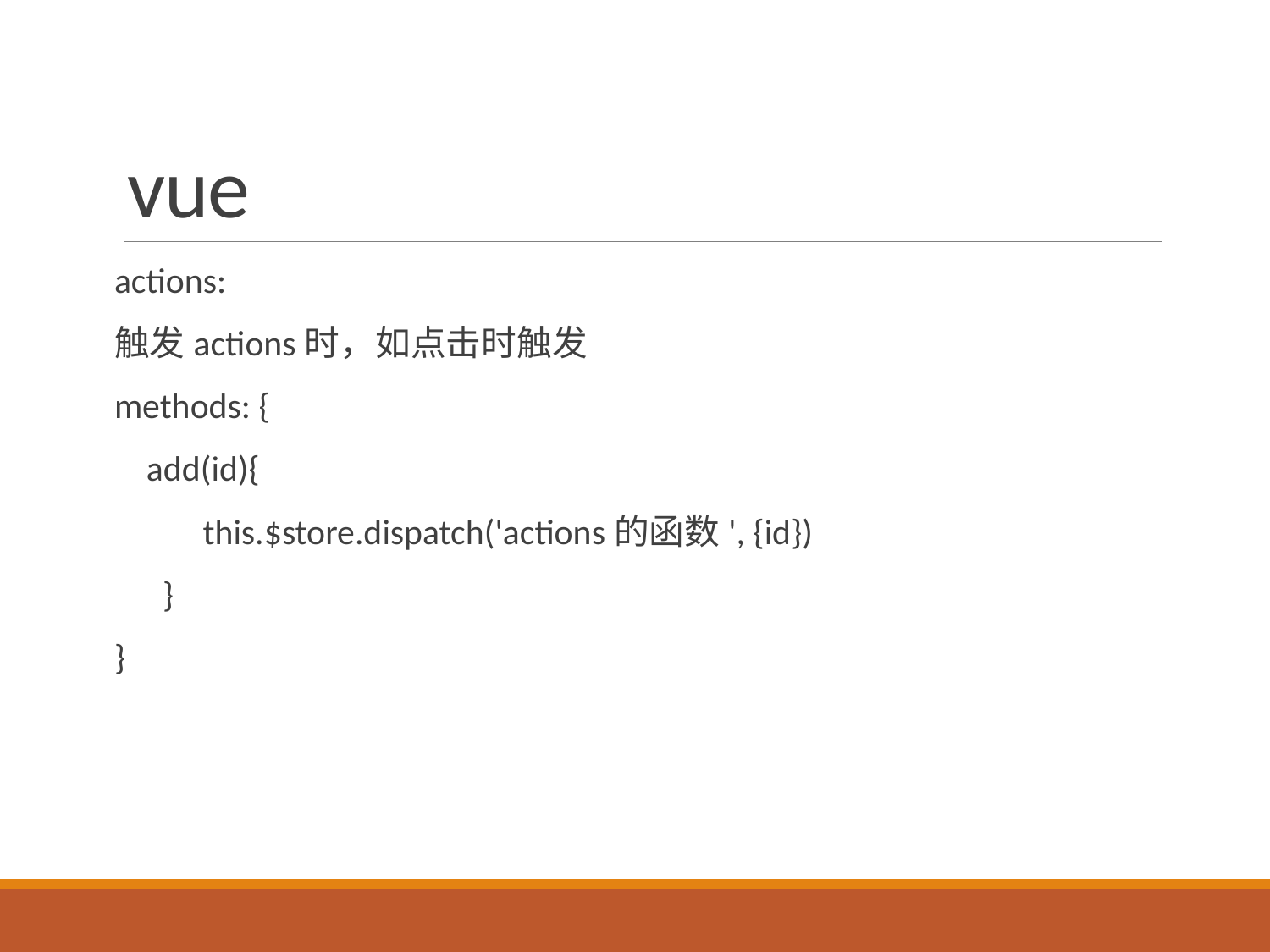

# vue
actions:
触发actions时，如点击时触发
methods: {
    add(id){
           this.$store.dispatch('actions的函数', {id})
      }
}